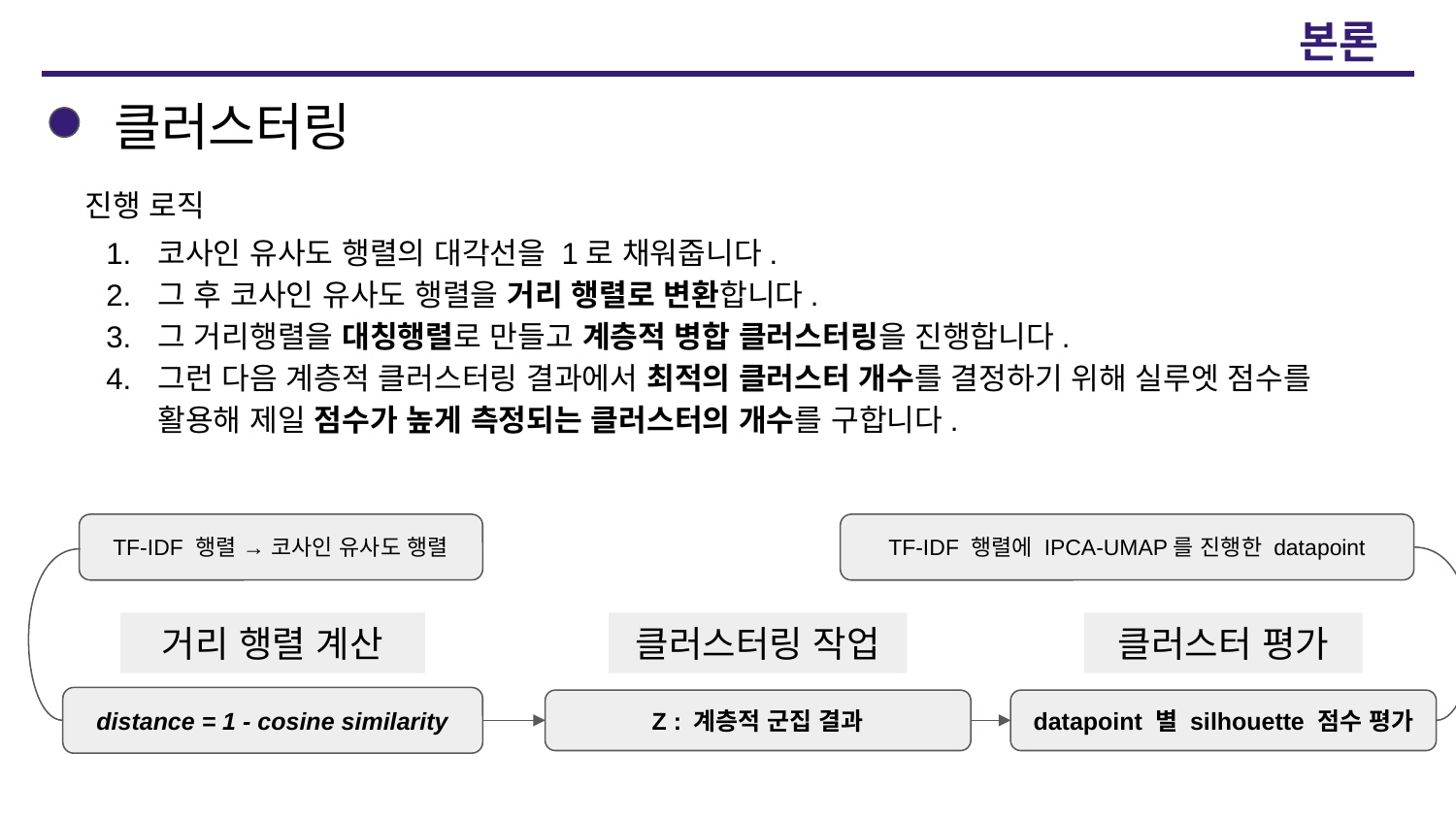

본론
# 클러스터링

진행 로직
코사인 유사도 행렬의 대각선을 1로 채워줍니다.
그 후 코사인 유사도 행렬을 거리 행렬로 변환합니다.
그 거리행렬을 대칭행렬로 만들고 계층적 병합 클러스터링을 진행합니다.
그런 다음 계층적 클러스터링 결과에서 최적의 클러스터 개수를 결정하기 위해 실루엣 점수를 활용해 제일 점수가 높게 측정되는 클러스터의 개수를 구합니다.
TF-IDF 행렬 → 코사인 유사도 행렬
TF-IDF 행렬에 IPCA-UMAP를 진행한 datapoint
거리 행렬 계산
클러스터링 작업
클러스터 평가
distance = 1 - cosine similarity
Z : 계층적 군집 결과
datapoint 별 silhouette 점수 평가